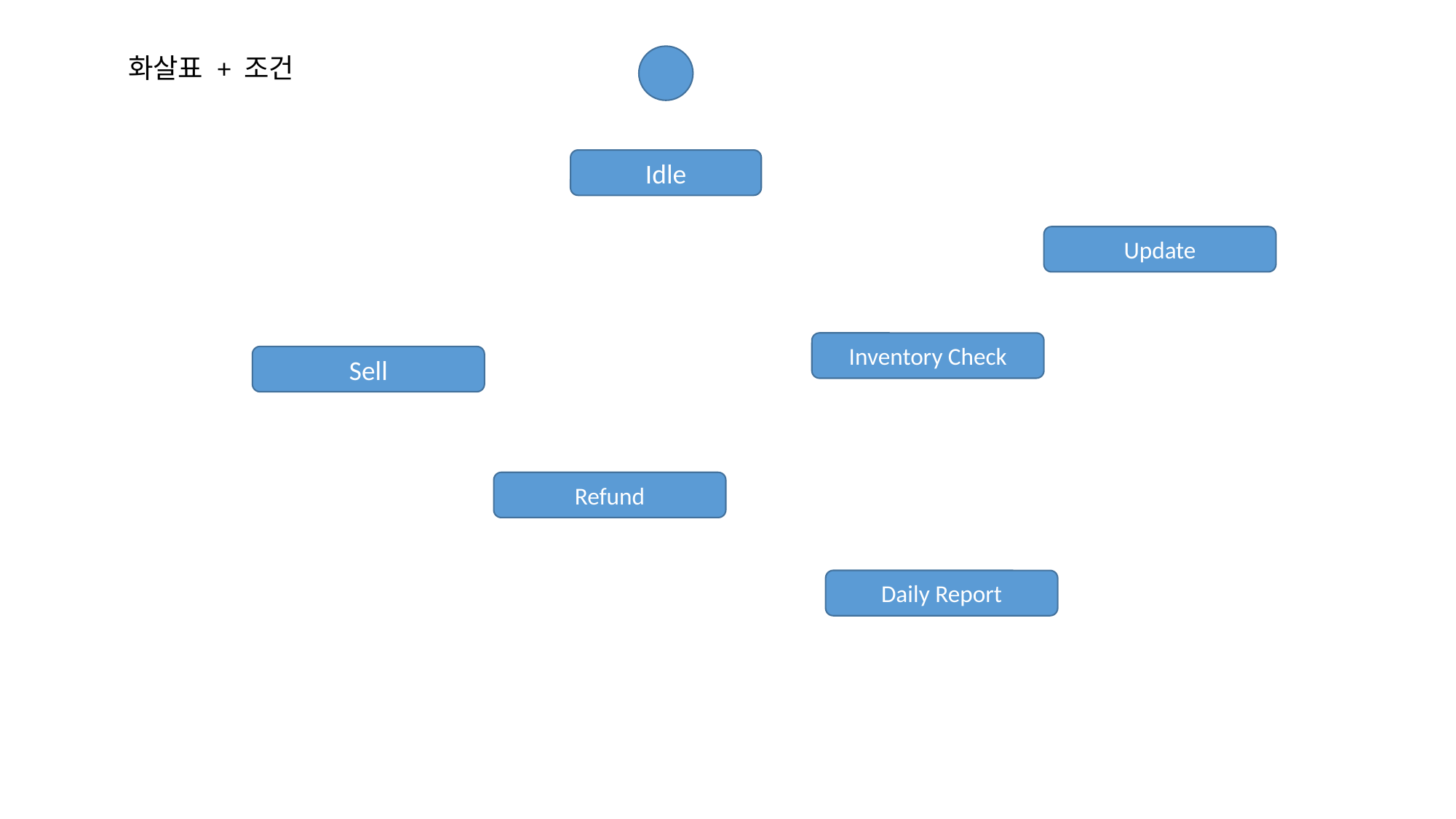

화살표 + 조건

Idle
Update
Inventory Check
Sell
Refund
Daily Report